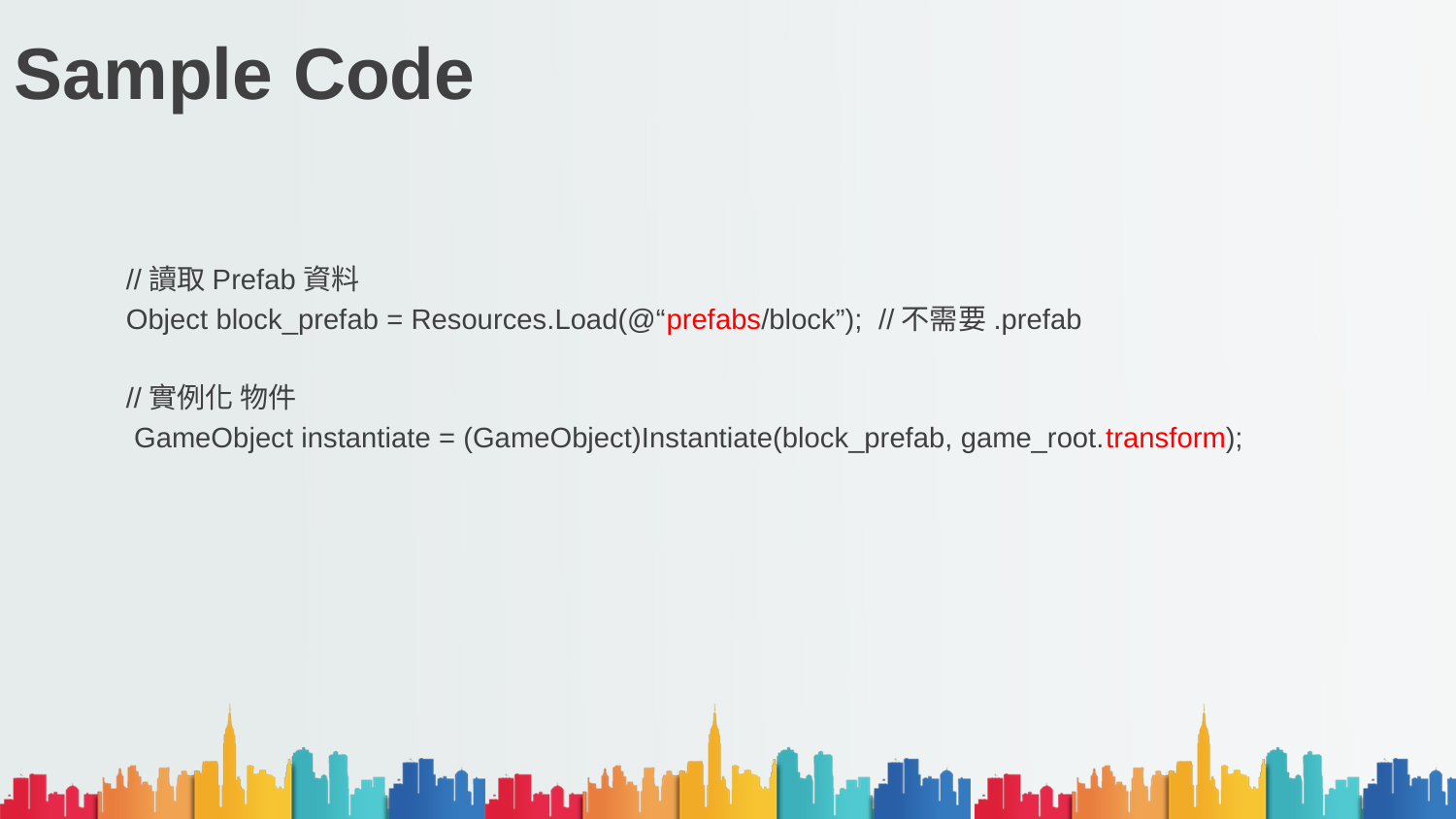

# Sample Code

//讀取Prefab資料
Object block_prefab = Resources.Load(@“prefabs/block”);  //不需要.prefab

//實例化 物件
 GameObject instantiate = (GameObject)Instantiate(block_prefab, game_root.transform);